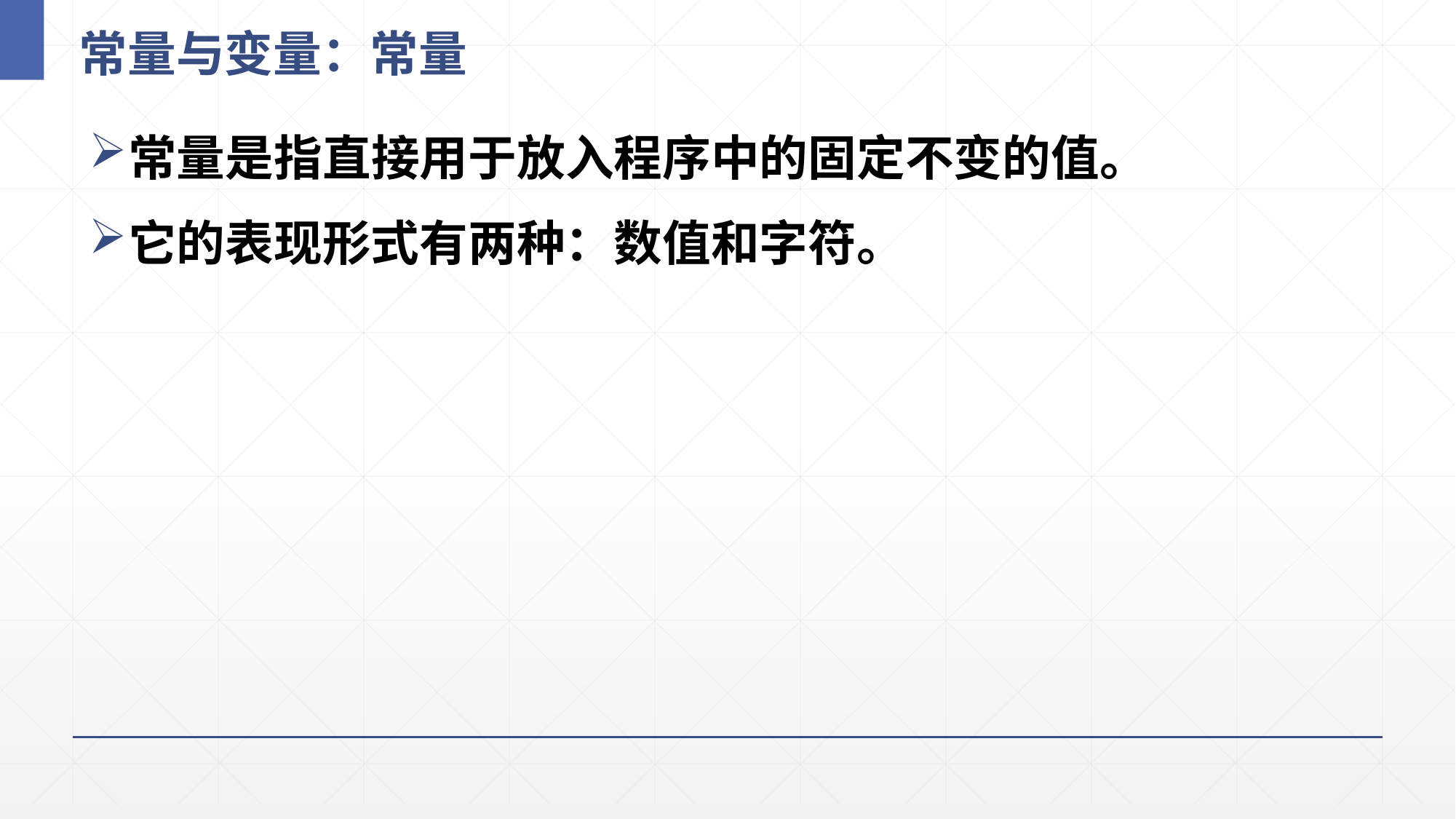

# 常量与变量：常量
常量是指直接用于放入程序中的固定不变的值。
它的表现形式有两种：数值和字符。